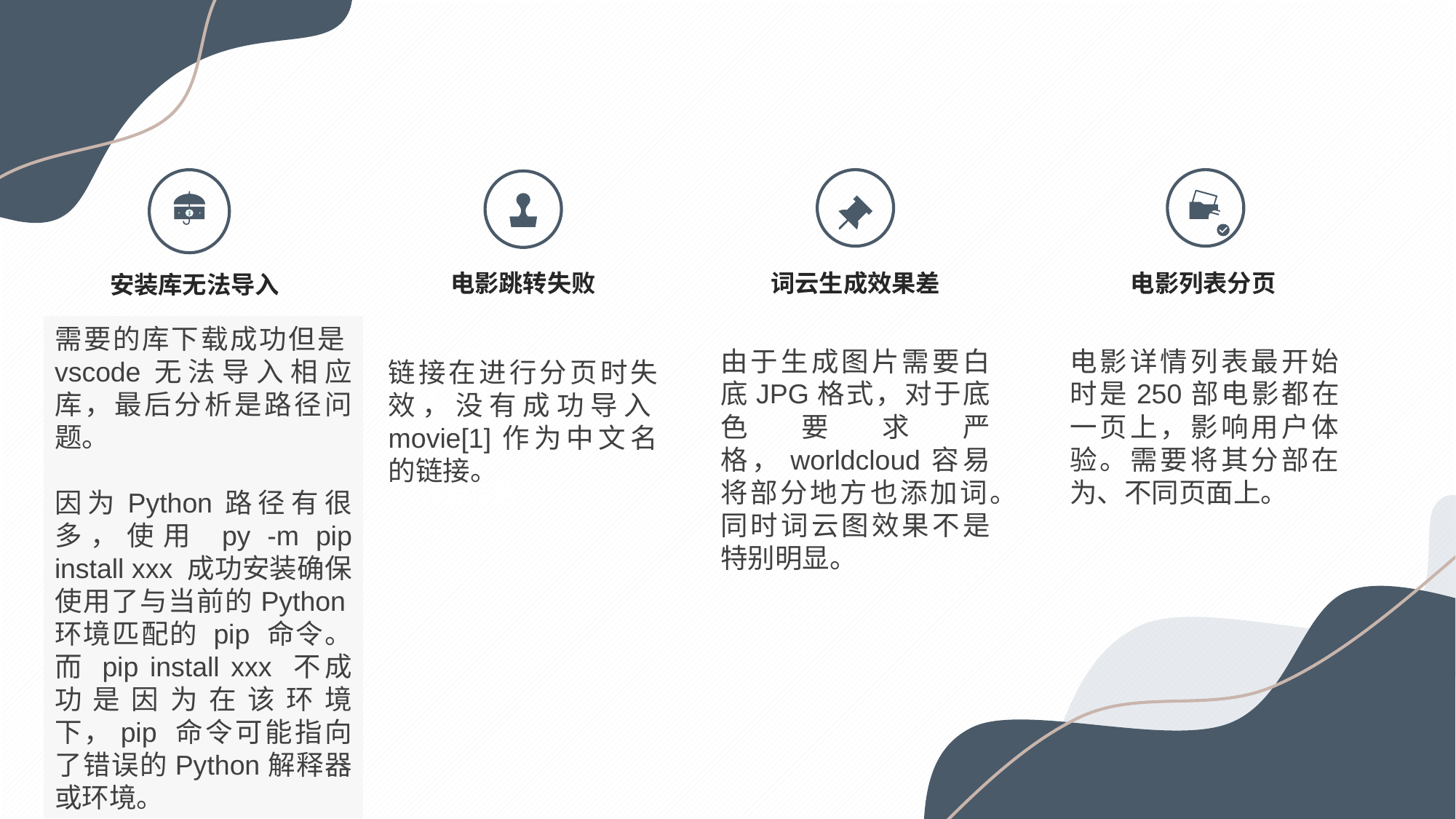

词云生成效果差

电影列表分页

安装库无法导入

电影跳转失败

由于生成图片需要白底JPG格式，对于底色要求严格，worldcloud容易将部分地方也添加词。同时词云图效果不是特别明显。

电影详情列表最开始时是250部电影都在一页上，影响用户体验。需要将其分部在为、不同页面上。

需要的库下载成功但是vscode无法导入相应库，最后分析是路径问题。

因为Python路径有很多，使用 py -m pip install xxx 成功安装确保使用了与当前的Python环境匹配的 pip 命令。而 pip install xxx 不成功是因为在该环境下，pip 命令可能指向了错误的Python解释器或环境。
链接在进行分页时失效，没有成功导入movie[1]作为中文名的链接。

添加标题
根据自己的需要添加适当的文字，此处添加详细文本描述，建议与标题相关尽量简洁... ...